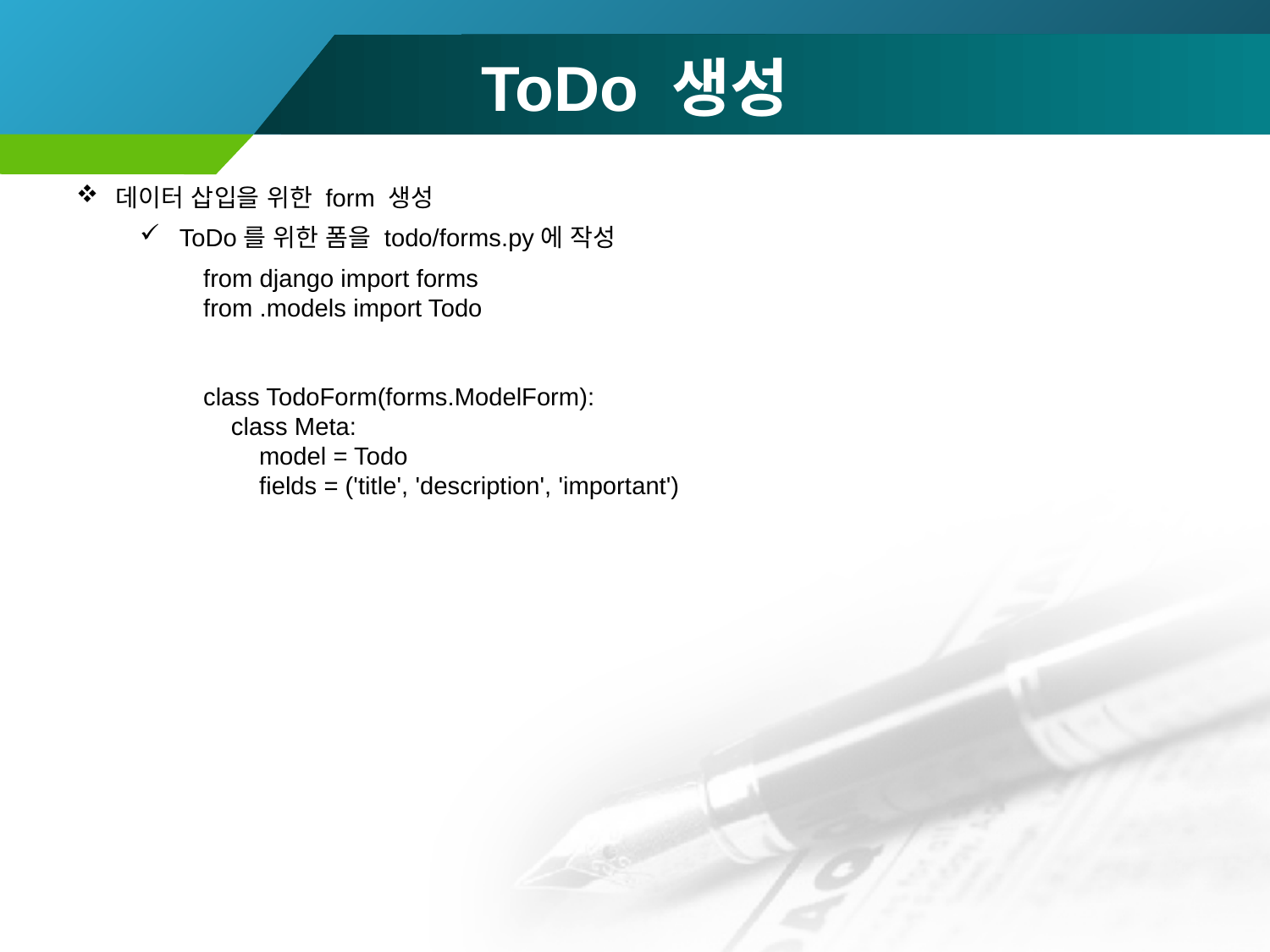

# ToDo 생성
데이터 삽입을 위한 form 생성
ToDo를 위한 폼을 todo/forms.py에 작성
from django import forms
from .models import Todo

class TodoForm(forms.ModelForm):
    class Meta:
        model = Todo
        fields = ('title', 'description', 'important')